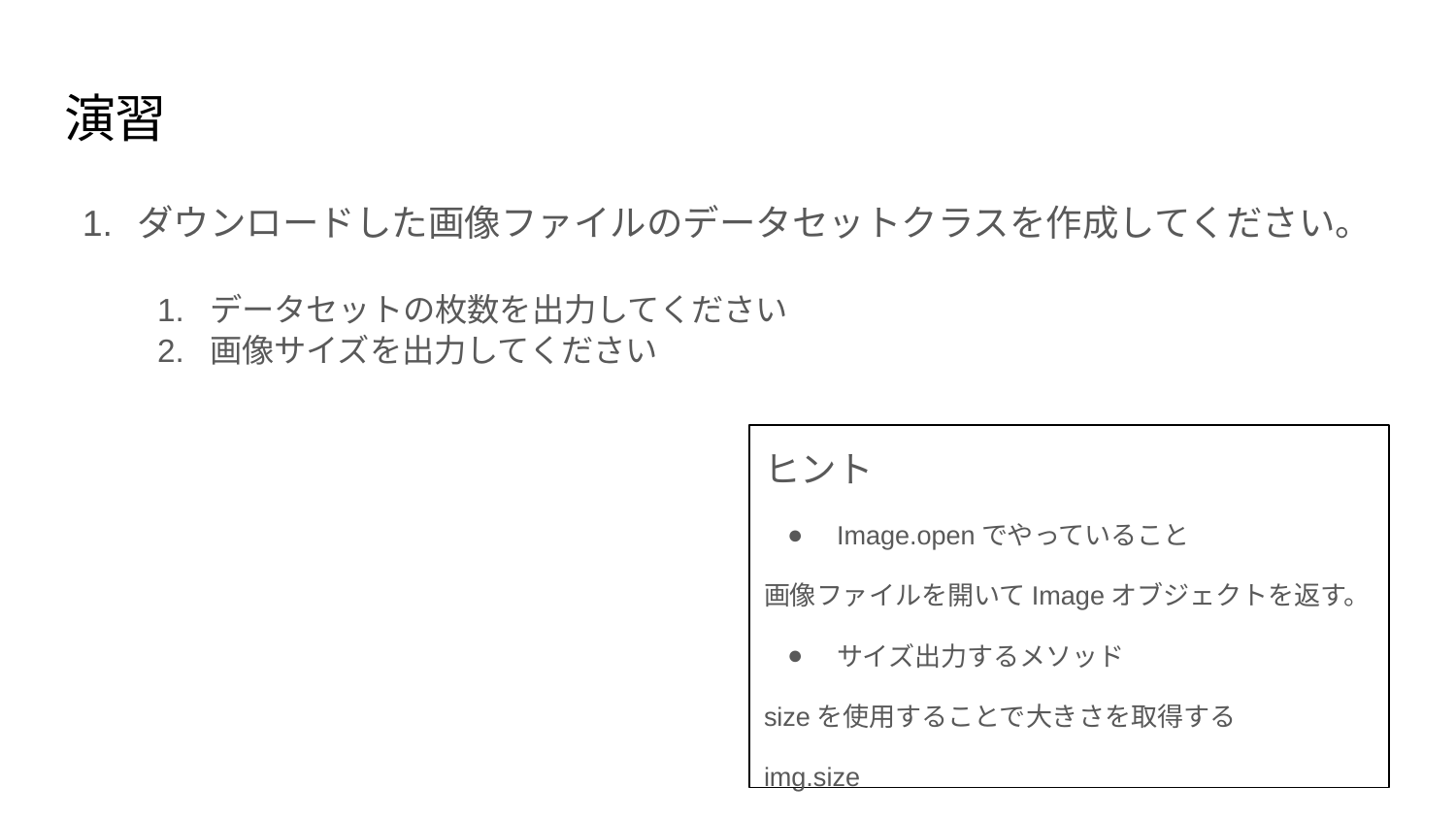

# 演習
ダウンロードした画像ファイルのデータセットクラスを作成してください。
データセットの枚数を出力してください
画像サイズを出力してください
ヒント
Image.openでやっていること
画像ファイルを開いてImageオブジェクトを返す。
サイズ出力するメソッド
sizeを使用することで大きさを取得する
img.size